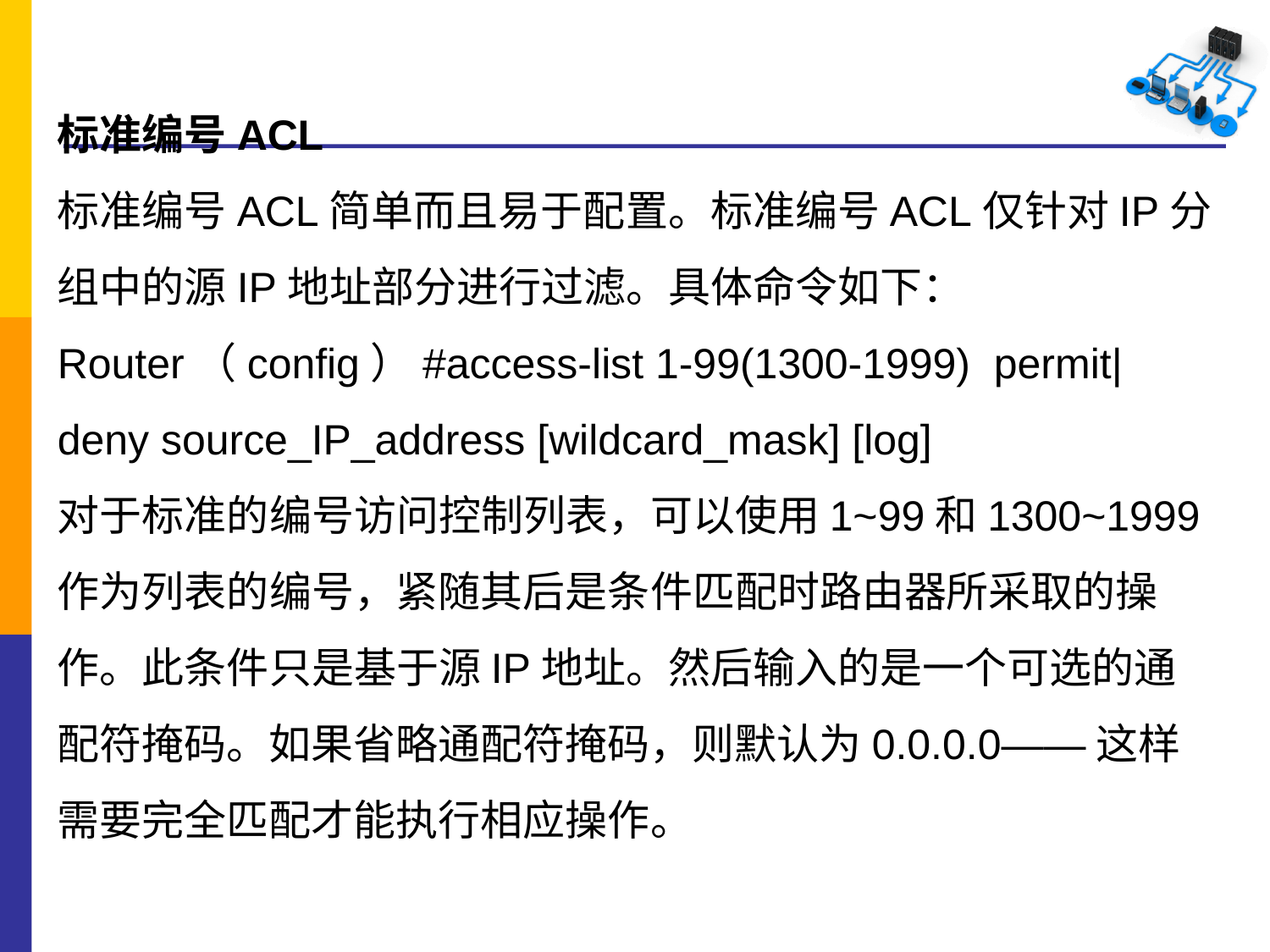

标准编号ACL
标准编号ACL简单而且易于配置。标准编号ACL仅针对IP分组中的源IP地址部分进行过滤。具体命令如下：
Router（config）#access-list 1-99(1300-1999)  permit|deny source_IP_address [wildcard_mask] [log]
对于标准的编号访问控制列表，可以使用1~99和1300~1999作为列表的编号，紧随其后是条件匹配时路由器所采取的操作。此条件只是基于源IP地址。然后输入的是一个可选的通配符掩码。如果省略通配符掩码，则默认为0.0.0.0——这样需要完全匹配才能执行相应操作。